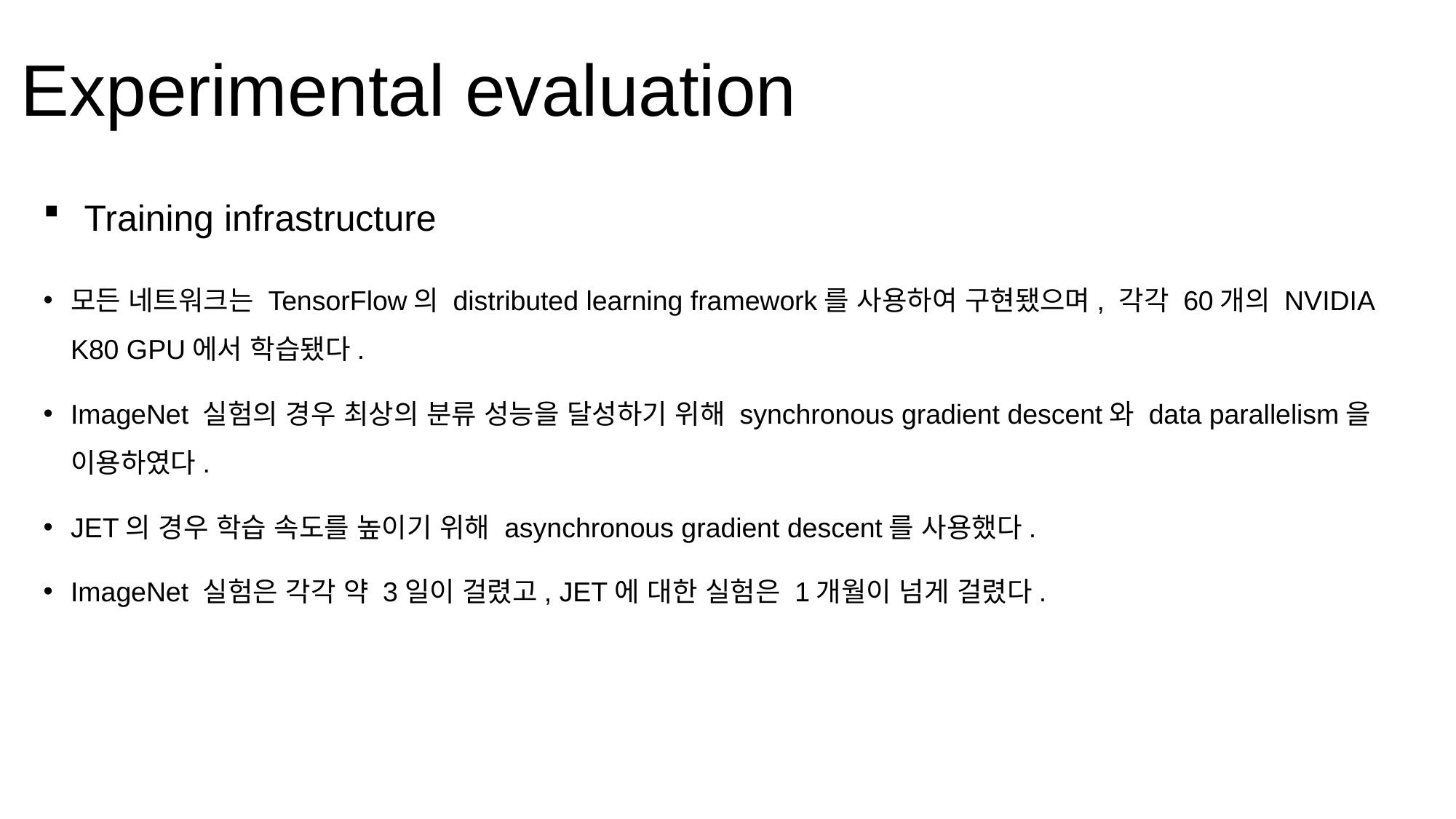

# Experimental evaluation
Training infrastructure
모든 네트워크는 TensorFlow의 distributed learning framework를 사용하여 구현됐으며, 각각 60개의 NVIDIA K80 GPU에서 학습됐다.
ImageNet 실험의 경우 최상의 분류 성능을 달성하기 위해 synchronous gradient descent와 data parallelism을 이용하였다.
JET의 경우 학습 속도를 높이기 위해 asynchronous gradient descent를 사용했다.
ImageNet 실험은 각각 약 3일이 걸렸고, JET에 대한 실험은 1개월이 넘게 걸렸다.